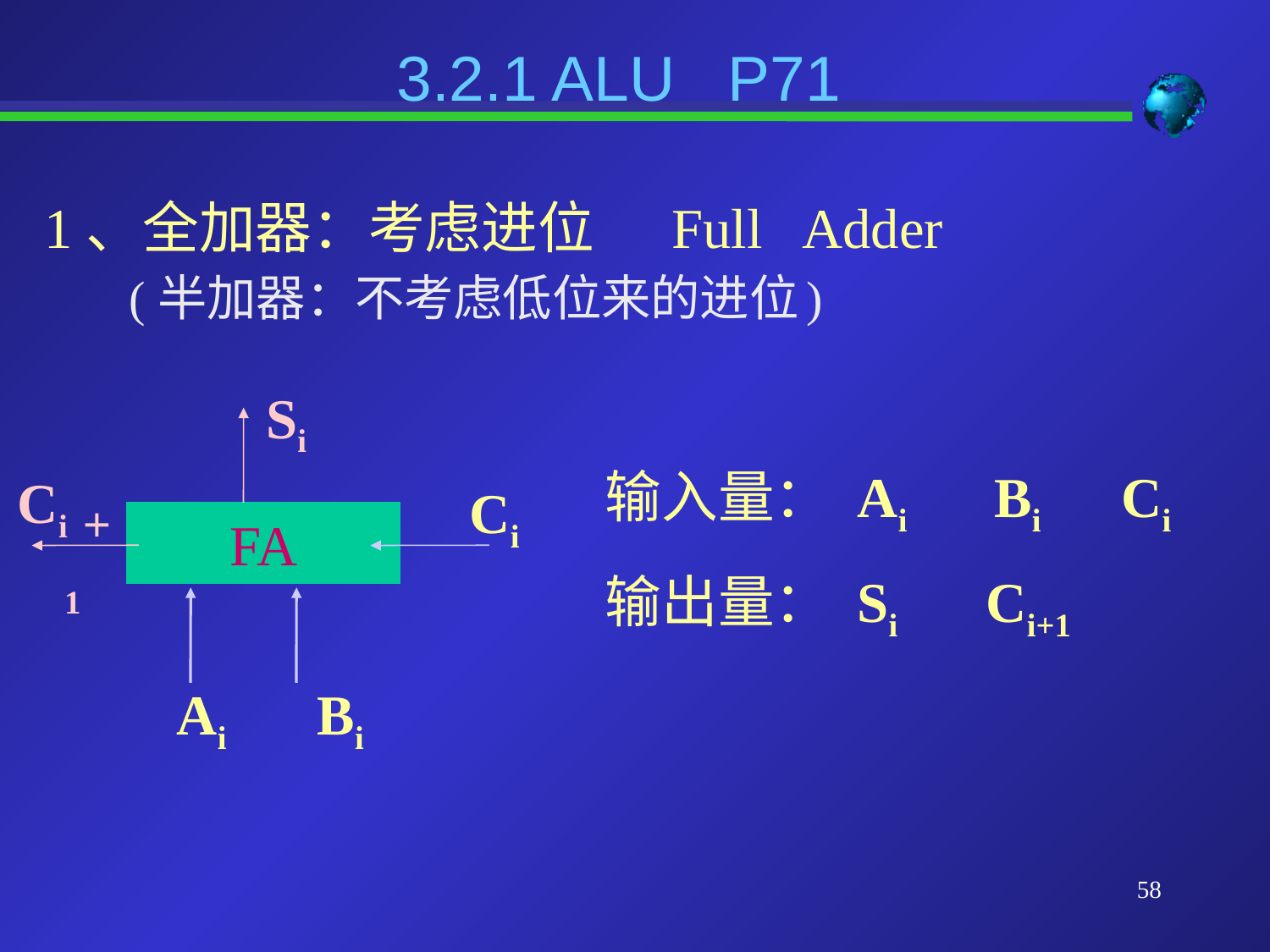

3.2.1 ALU   P71
1、全加器：考虑进位     Full   Adder
      (半加器：不考虑低位来的进位	)
Si

Ci＋1
Ci
FA

Ai
Bi
输入量： Ai	 Bi 	 Ci
输出量： Si	Ci+1

58